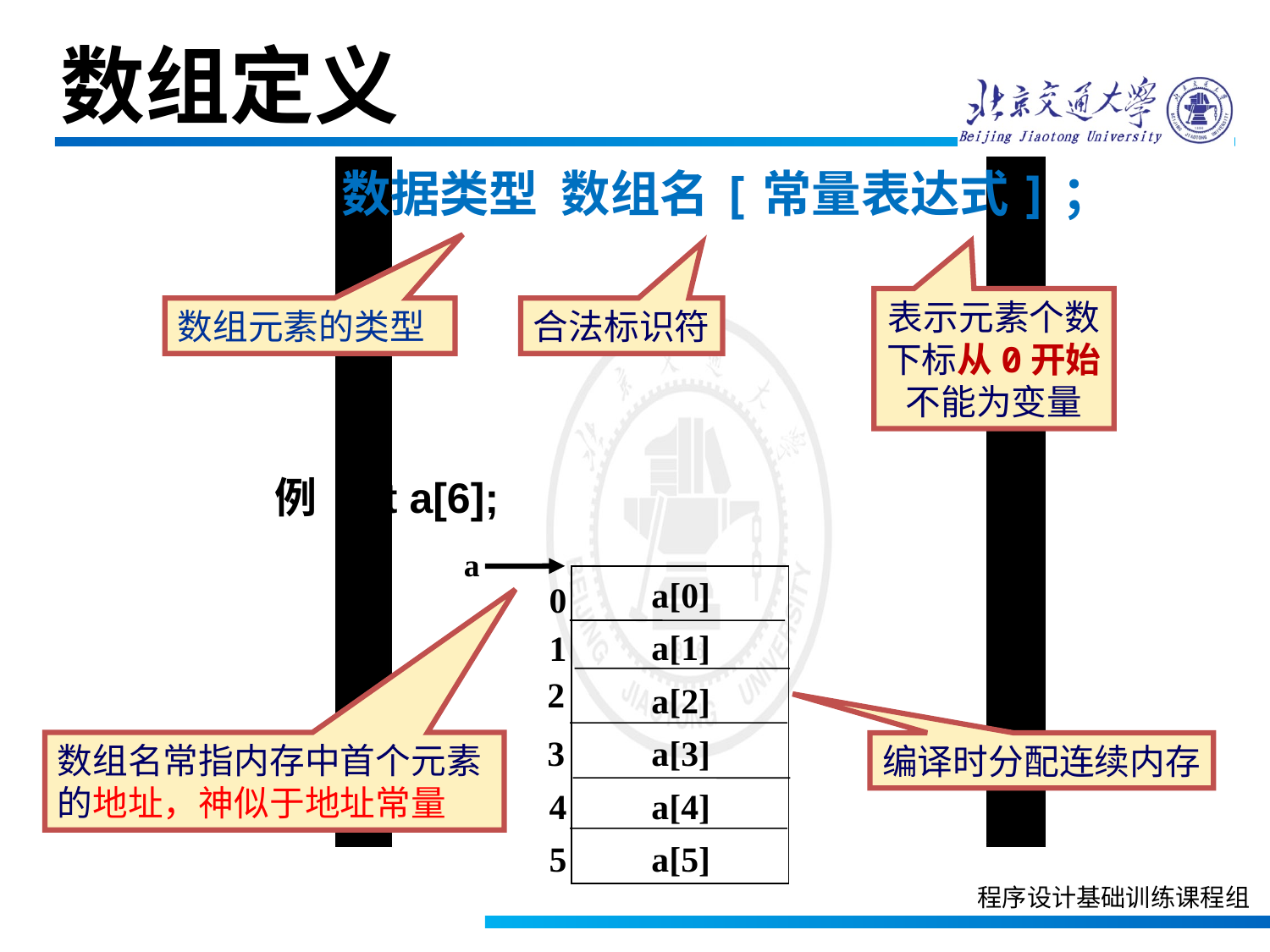

数组定义
数据类型  数组名[常量表达式]；
表示元素个数
下标从0开始
不能为变量
数组元素的类型
合法标识符
例  int a[6];
a

a[0]
0
a[1]
1

2

a[2]

3
a[3]
4

a[4]

5
a[5]
数组名常指内存中首个元素的地址，神似于地址常量
编译时分配连续内存
程序设计基础训练课程组